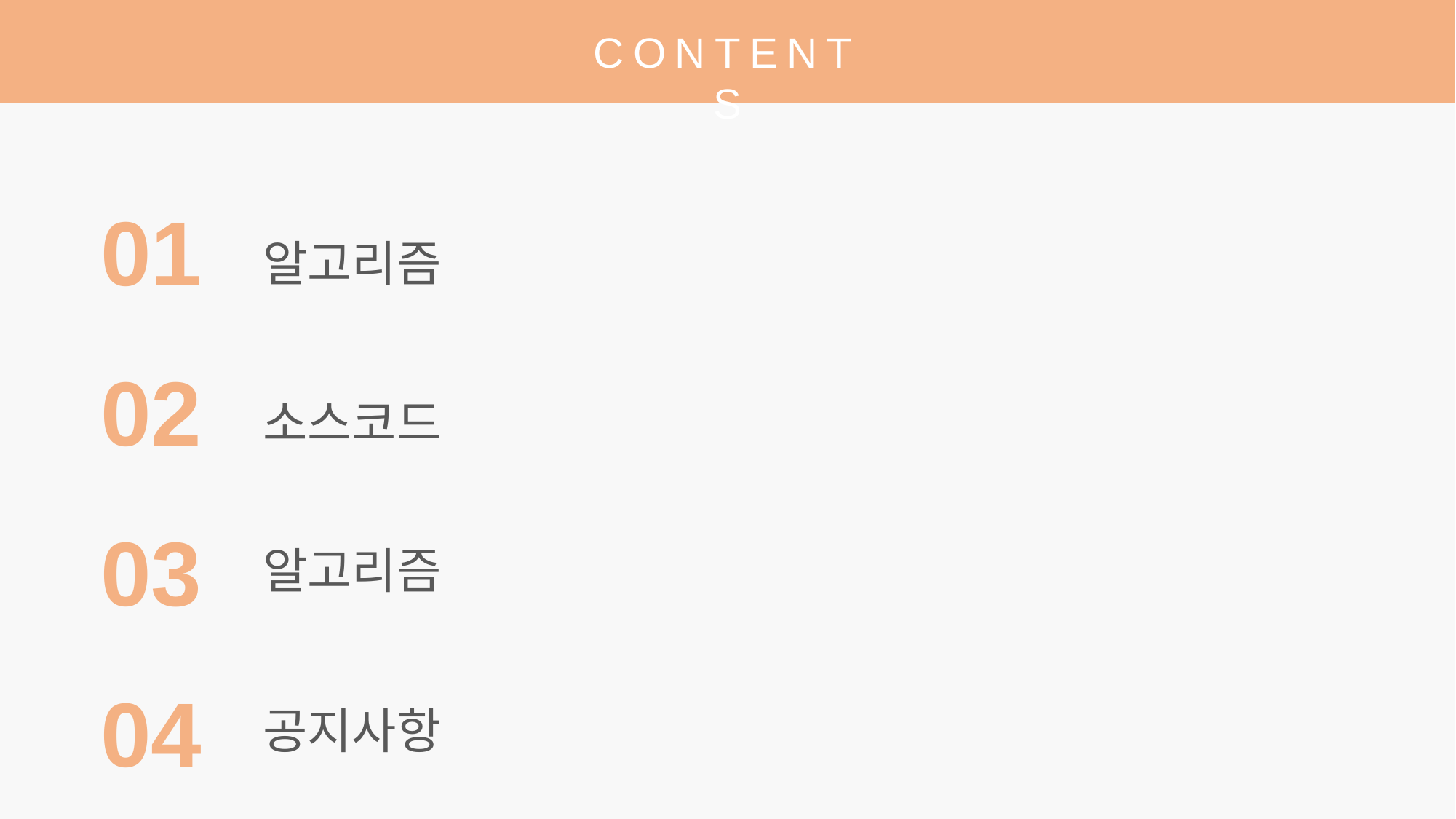

CONTENTS
01
알고리즘
02
소스코드
03
알고리즘
04
공지사항